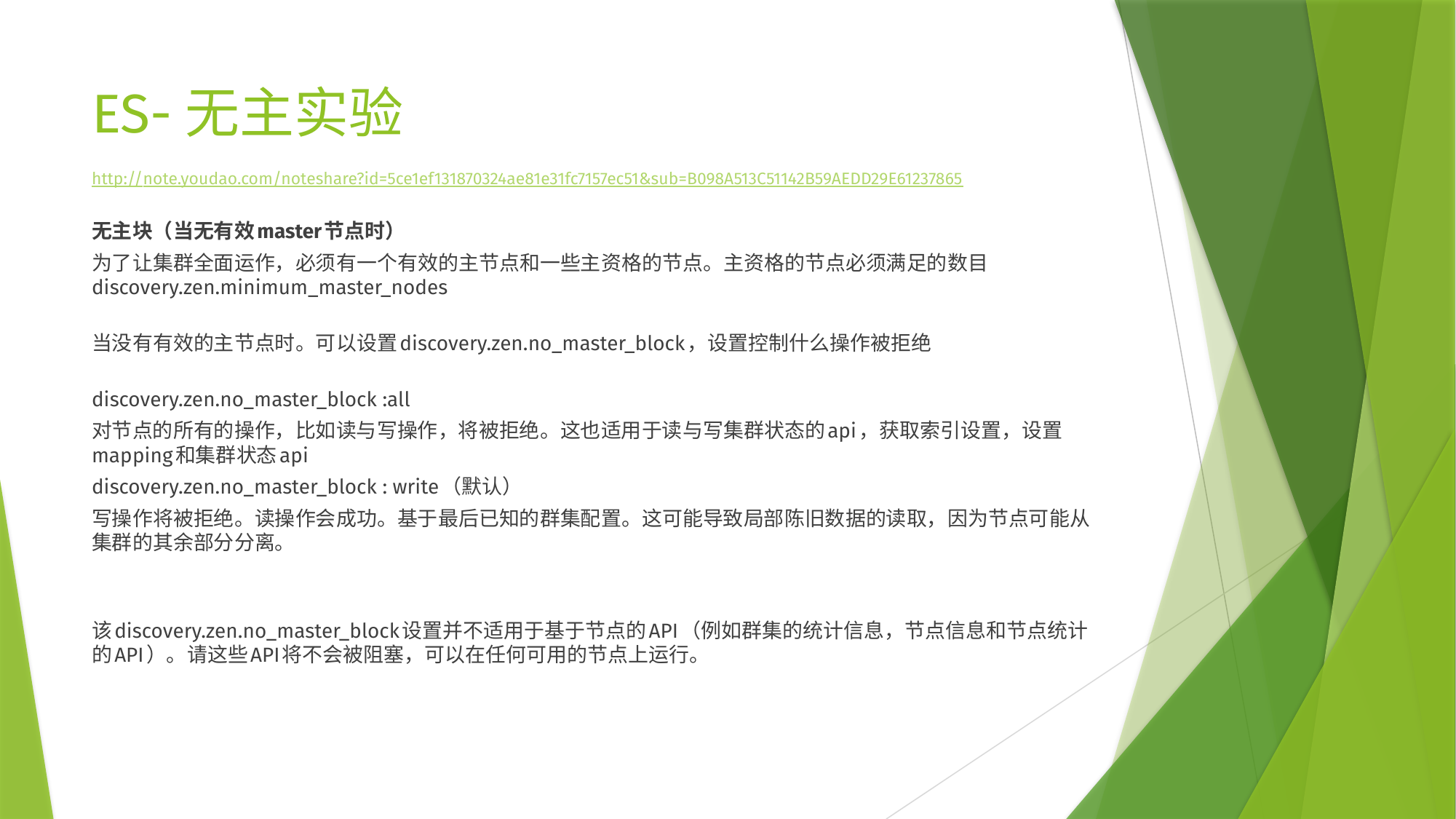

# ES-无主实验
http://note.youdao.com/noteshare?id=5ce1ef131870324ae81e31fc7157ec51&sub=B098A513C51142B59AEDD29E61237865

无主块（当无有效master节点时）
为了让集群全面运作，必须有一个有效的主节点和一些主资格的节点。主资格的节点必须满足的数目 discovery.zen.minimum_master_nodes
当没有有效的主节点时。可以设置discovery.zen.no_master_block，设置控制什么操作被拒绝
discovery.zen.no_master_block :all
对节点的所有的操作，比如读与写操作，将被拒绝。这也适用于读与写集群状态的api，获取索引设置，设置mapping和集群状态api
discovery.zen.no_master_block : write（默认）
写操作将被拒绝。读操作会成功。基于最后已知的群集配置。这可能导致局部陈旧数据的读取，因为节点可能从集群的其余部分分离。

该discovery.zen.no_master_block设置并不适用于基于节点的API（例如群集的统计信息，节点信息和节点统计的API）。请这些API将不会被阻塞，可以在任何可用的节点上运行。